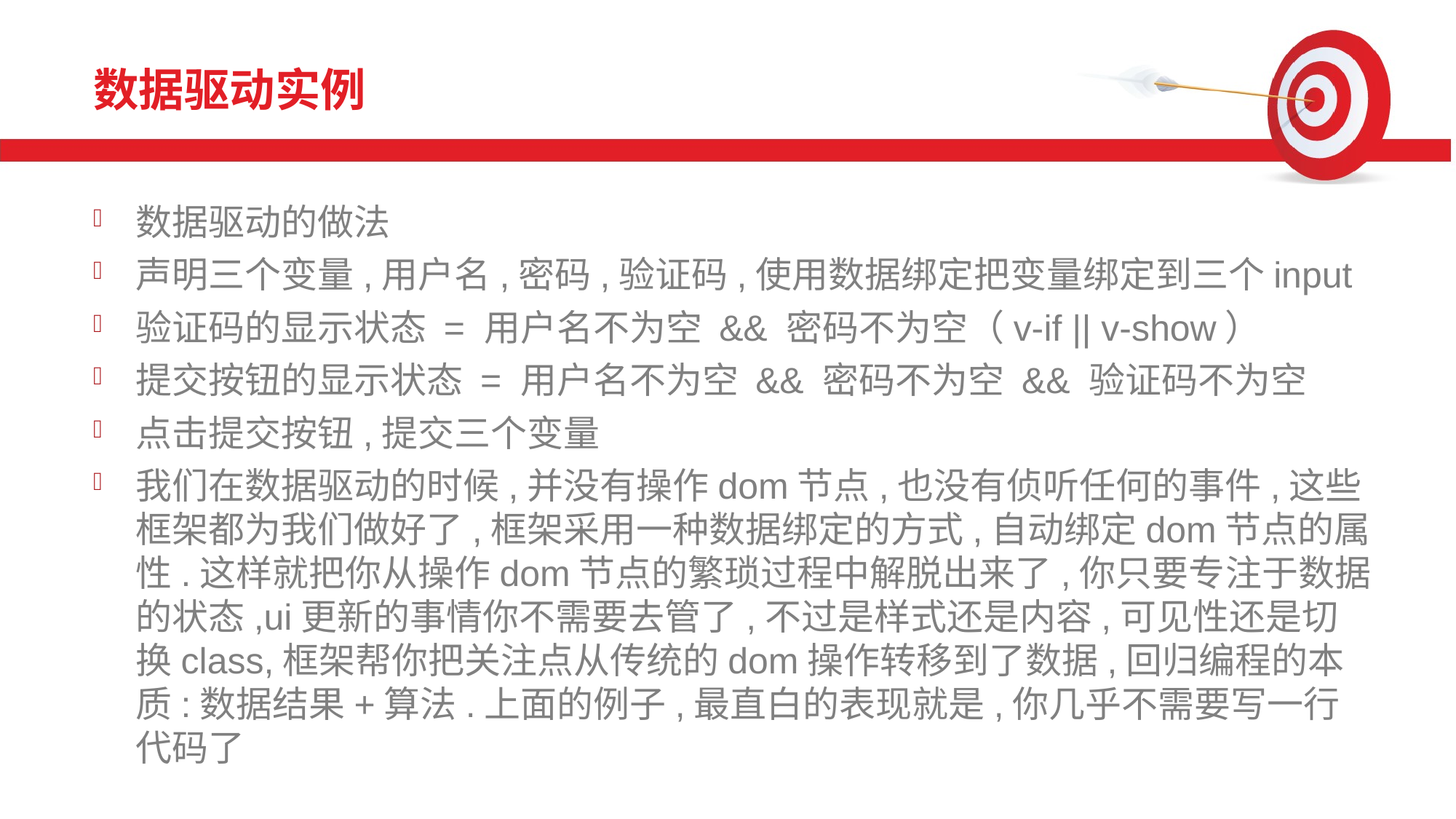

# 数据驱动实例
数据驱动的做法
声明三个变量,用户名,密码,验证码,使用数据绑定把变量绑定到三个input
验证码的显示状态 = 用户名不为空 && 密码不为空（v-if || v-show）
提交按钮的显示状态 = 用户名不为空 && 密码不为空 && 验证码不为空
点击提交按钮,提交三个变量
我们在数据驱动的时候,并没有操作dom节点,也没有侦听任何的事件,这些框架都为我们做好了,框架采用一种数据绑定的方式,自动绑定dom节点的属性.这样就把你从操作dom节点的繁琐过程中解脱出来了,你只要专注于数据的状态,ui更新的事情你不需要去管了,不过是样式还是内容,可见性还是切换class,框架帮你把关注点从传统的dom操作转移到了数据,回归编程的本质:数据结果+算法.上面的例子,最直白的表现就是,你几乎不需要写一行代码了